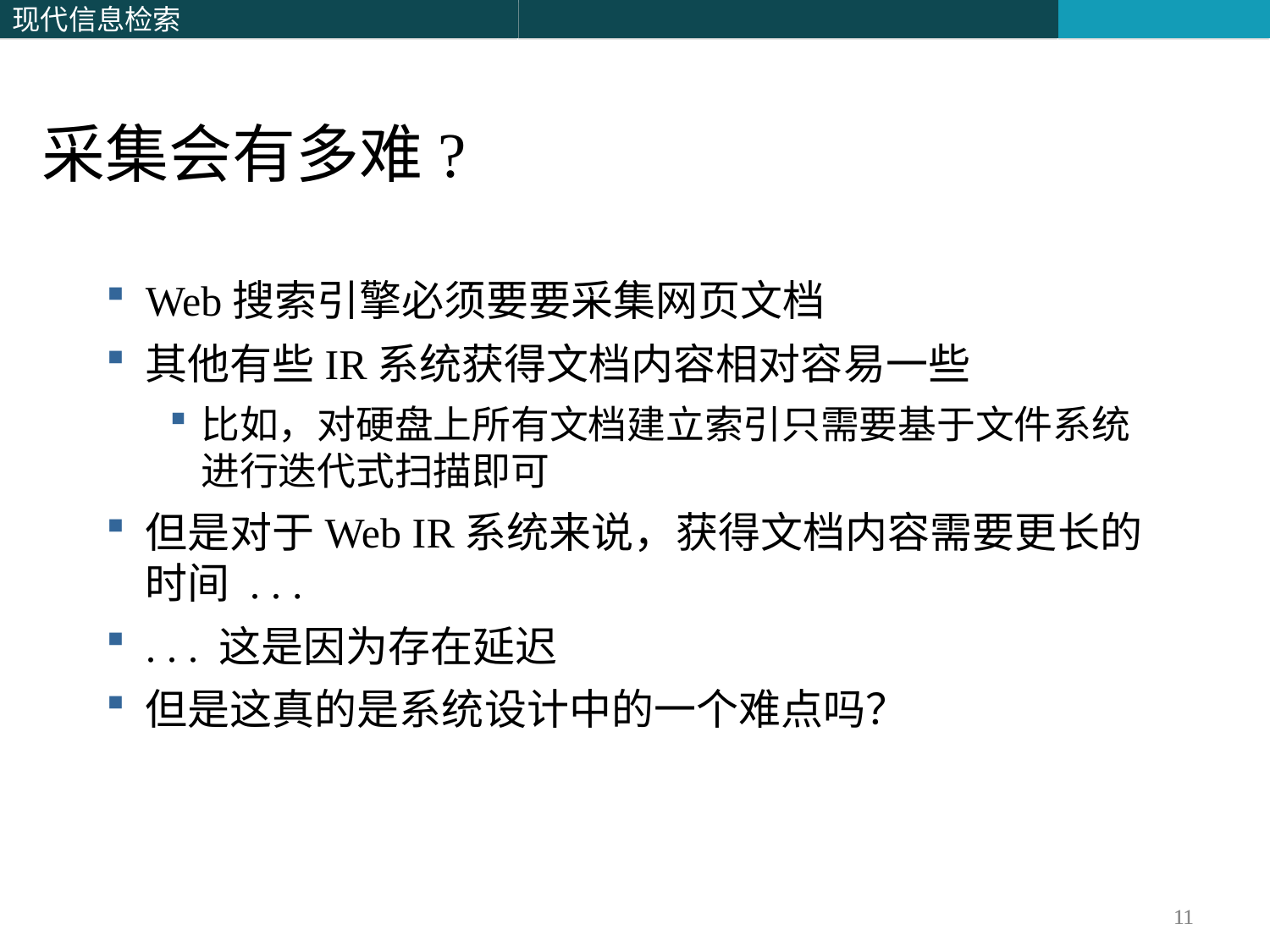

采集会有多难?
Web搜索引擎必须要要采集网页文档
其他有些IR系统获得文档内容相对容易一些
比如，对硬盘上所有文档建立索引只需要基于文件系统进行迭代式扫描即可
但是对于Web IR系统来说，获得文档内容需要更长的时间 . . .
. . . 这是因为存在延迟
但是这真的是系统设计中的一个难点吗？
11
11